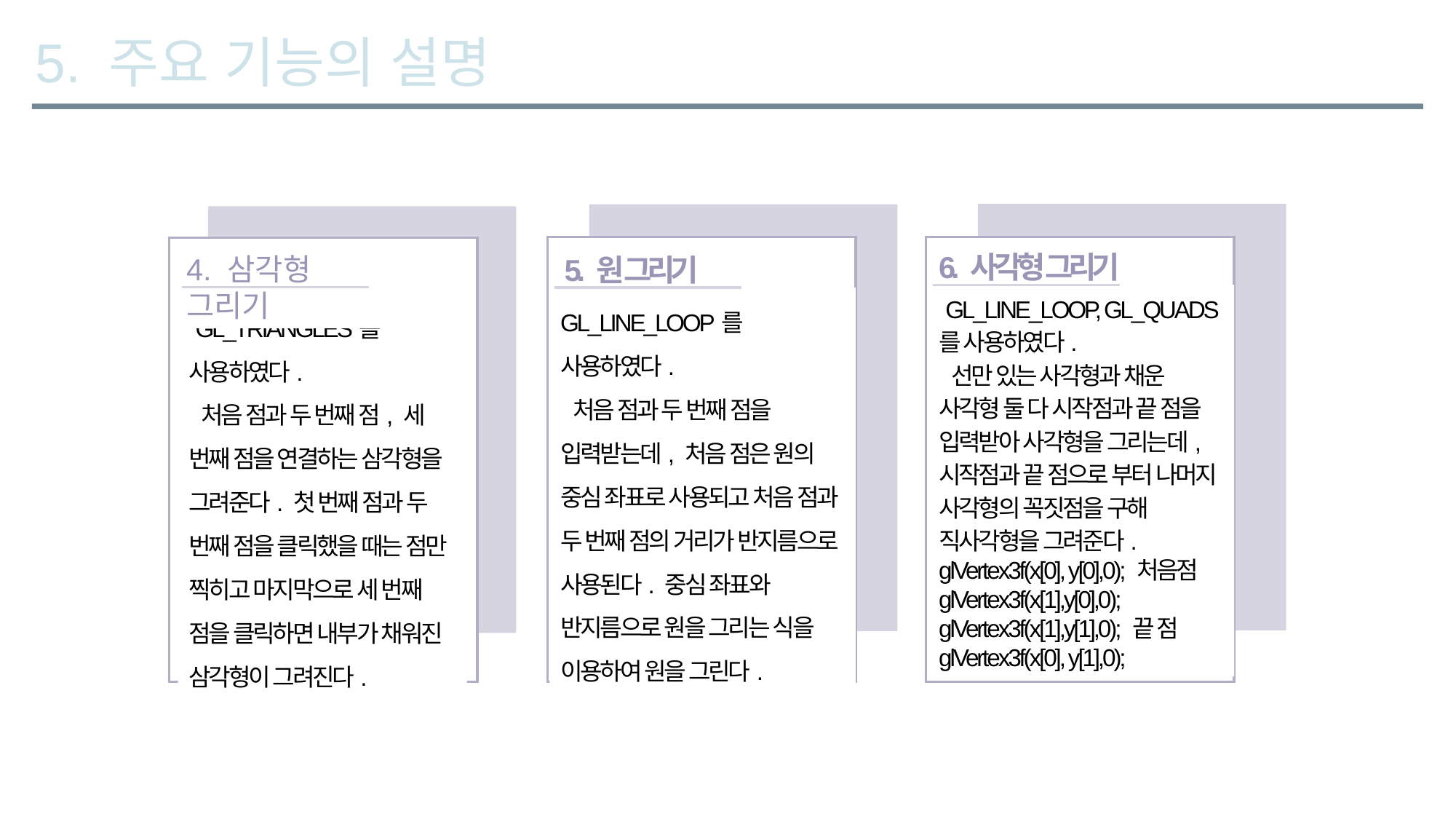

5. 주요 기능의 설명

6. 사각형 그리기
 GL_LINE_LOOP, GL_QUADS를 사용하였다.
 선만 있는 사각형과 채운 사각형 둘 다 시작점과 끝 점을 입력받아 사각형을 그리는데, 시작점과 끝 점으로 부터 나머지 사각형의 꼭짓점을 구해 직사각형을 그려준다.
glVertex3f(x[0], y[0],0); 처음점
glVertex3f(x[1],y[0],0);
glVertex3f(x[1],y[1],0); 끝 점
glVertex3f(x[0], y[1],0);
4. 삼각형 그리기
 GL_TRIANGLES를 사용하였다.
 처음 점과 두 번째 점, 세 번째 점을 연결하는 삼각형을 그려준다. 첫 번째 점과 두 번째 점을 클릭했을 때는 점만 찍히고 마지막으로 세 번째 점을 클릭하면 내부가 채워진 삼각형이 그려진다.
5. 원 그리기
GL_LINE_LOOP를 사용하였다.
 처음 점과 두 번째 점을 입력받는데, 처음 점은 원의 중심 좌표로 사용되고 처음 점과 두 번째 점의 거리가 반지름으로 사용된다. 중심 좌표와 반지름으로 원을 그리는 식을 이용하여 원을 그린다.